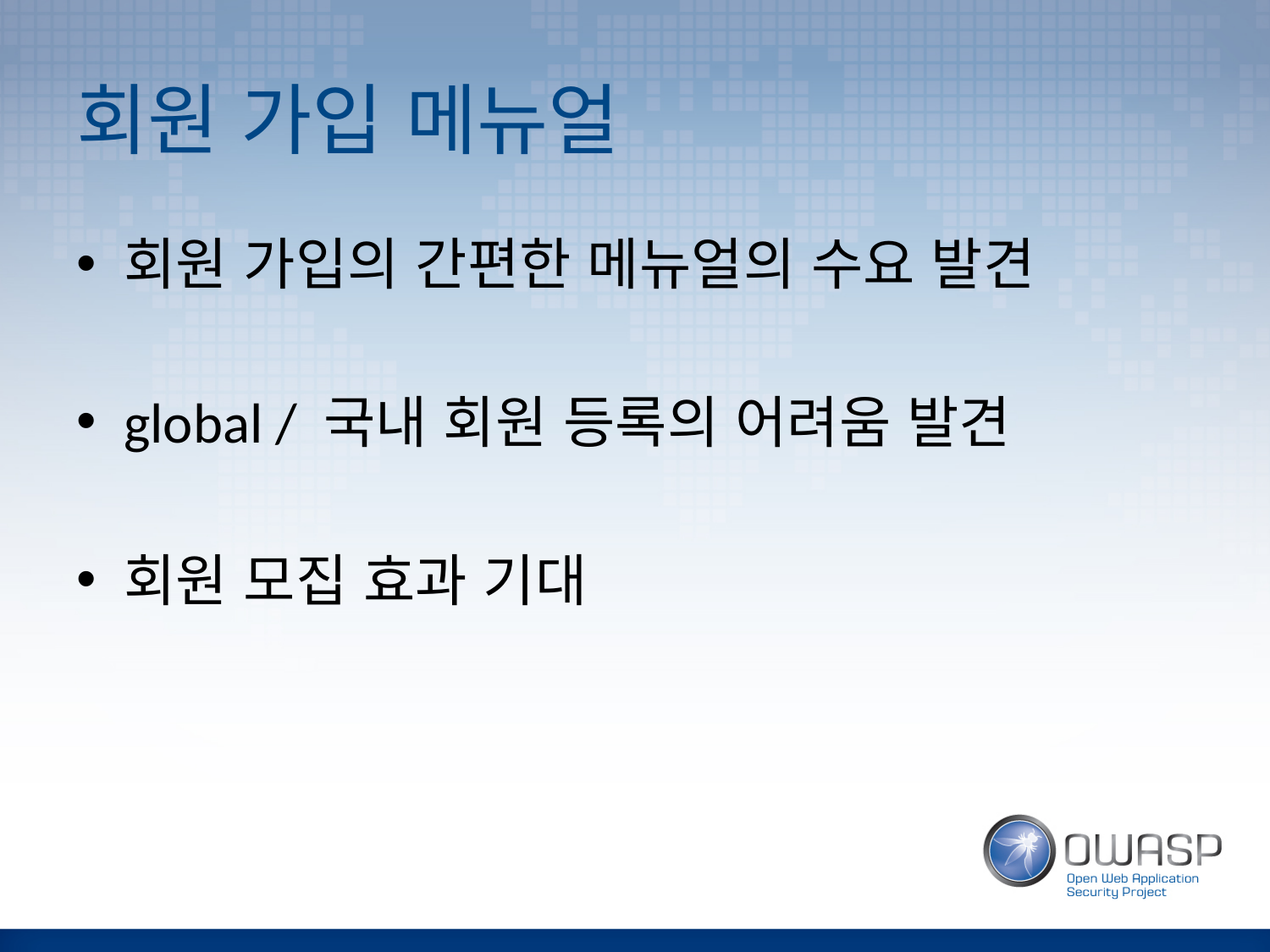

# 회원 가입 메뉴얼
회원 가입의 간편한 메뉴얼의 수요 발견

global / 국내 회원 등록의 어려움 발견

회원 모집 효과 기대